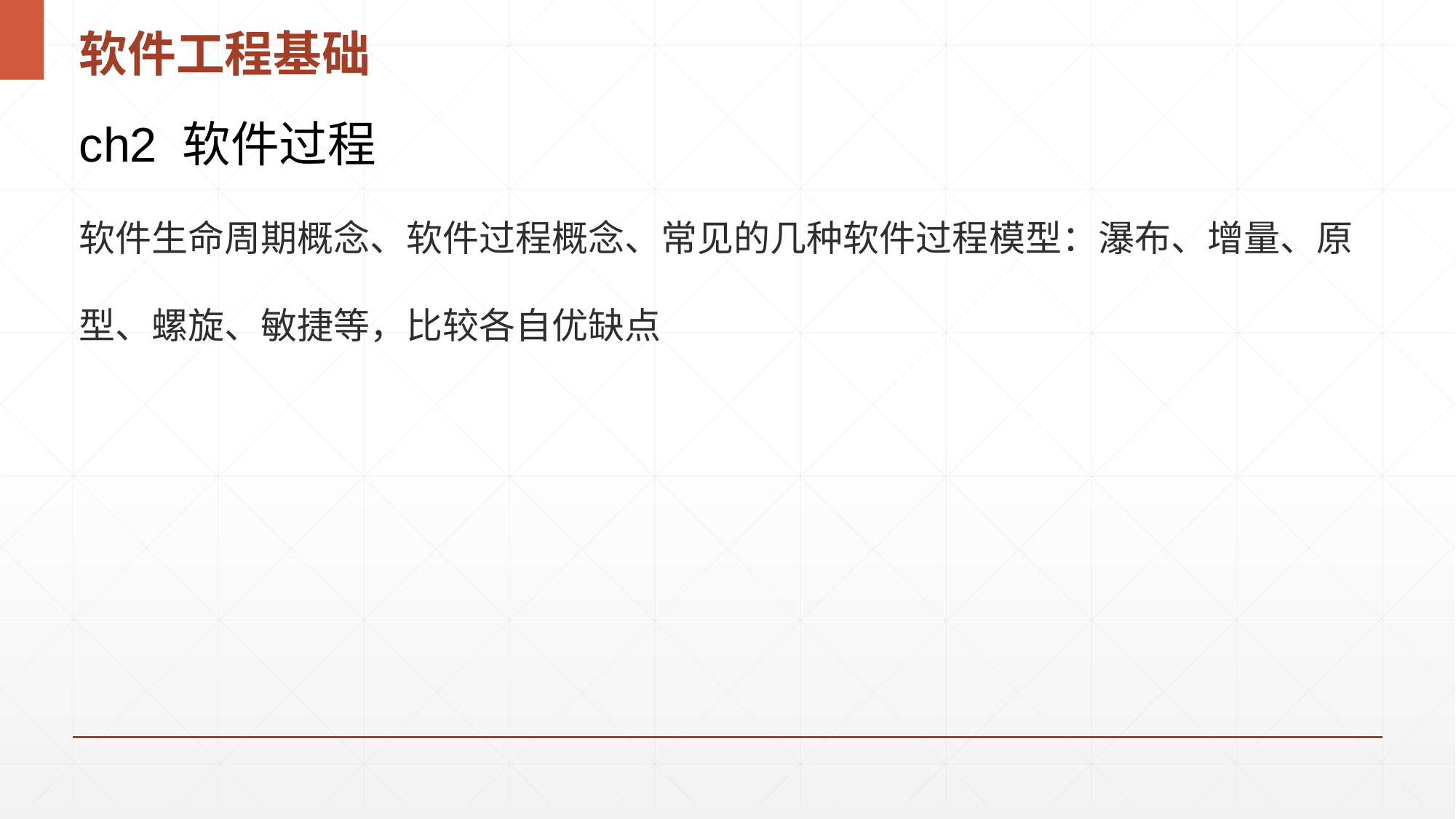

# 软件工程基础
ch2 软件过程
软件生命周期概念、软件过程概念、常见的几种软件过程模型：瀑布、增量、原型、螺旋、敏捷等，比较各自优缺点